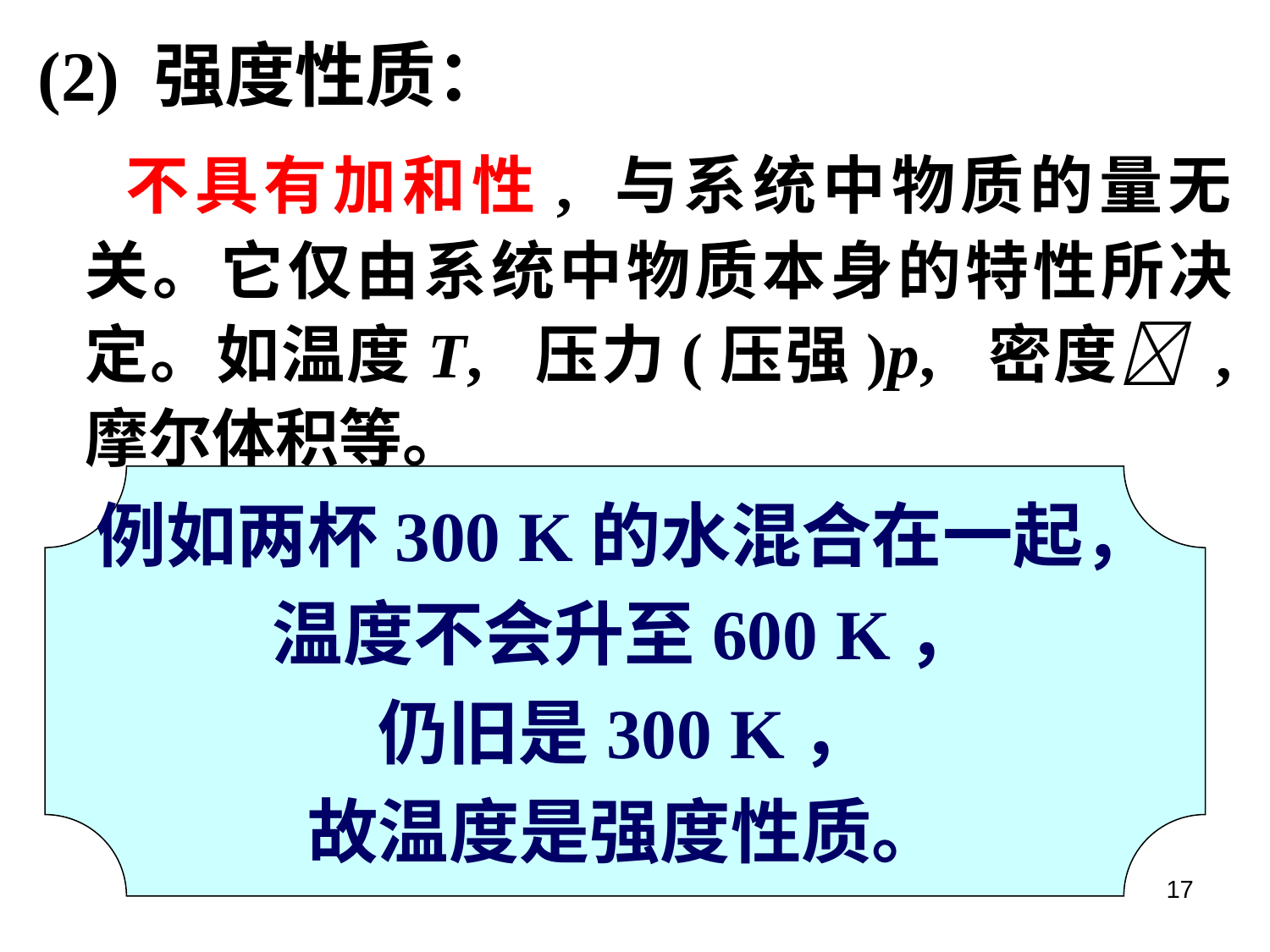

(2) 强度性质：
   不具有加和性, 与系统中物质的量无关。它仅由系统中物质本身的特性所决定。如温度T,  压力(压强)p,  密度ρ , 摩尔体积等。
例如两杯300 K的水混合在一起，
温度不会升至600 K，
仍旧是300 K，
故温度是强度性质。
17